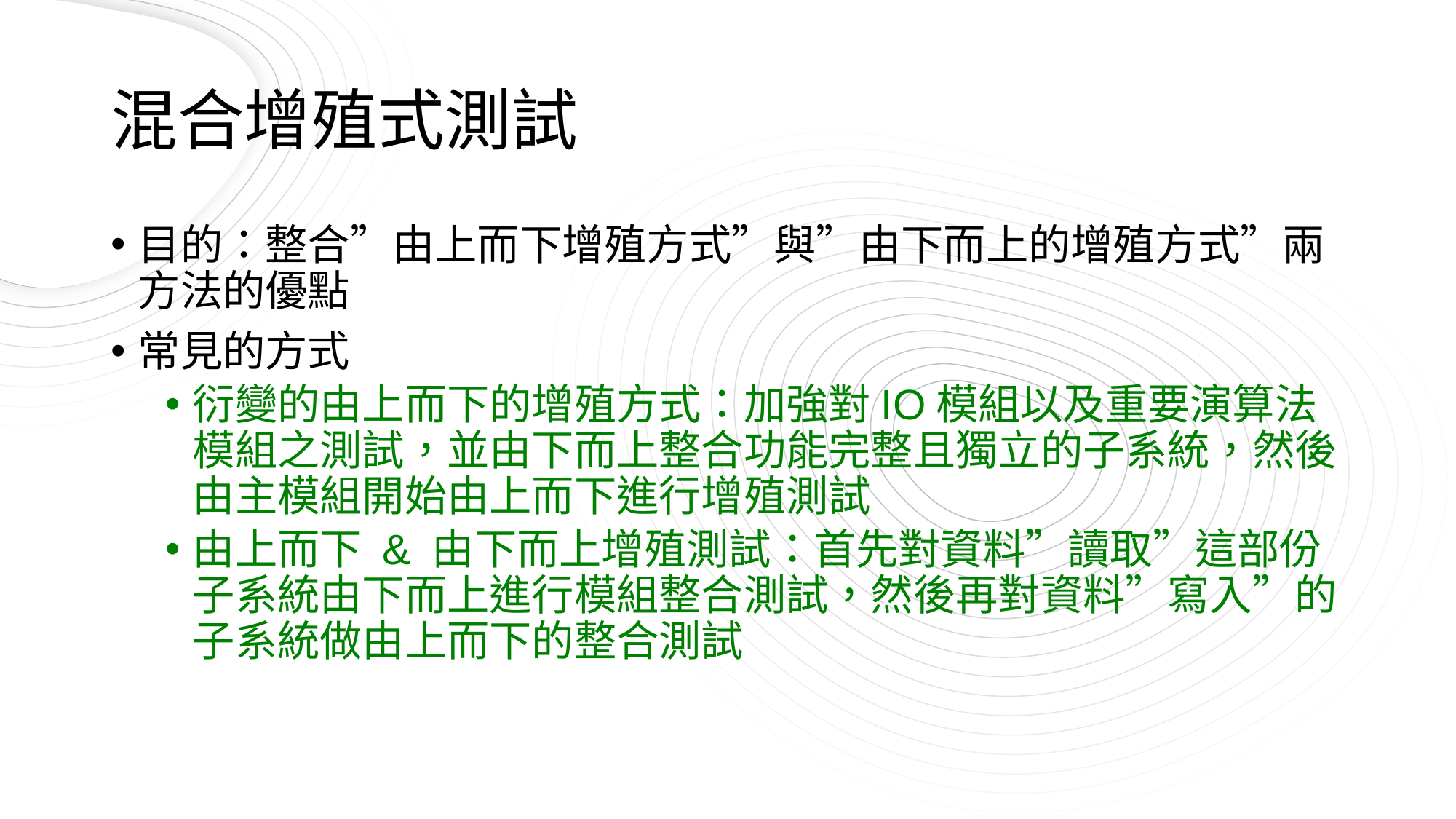

# 混合增殖式測試
目的：整合”由上而下增殖方式”與”由下而上的增殖方式”兩方法的優點
常見的方式
衍變的由上而下的增殖方式：加強對IO模組以及重要演算法模組之測試，並由下而上整合功能完整且獨立的子系統，然後由主模組開始由上而下進行增殖測試
由上而下 & 由下而上增殖測試：首先對資料”讀取”這部份子系統由下而上進行模組整合測試，然後再對資料”寫入”的子系統做由上而下的整合測試